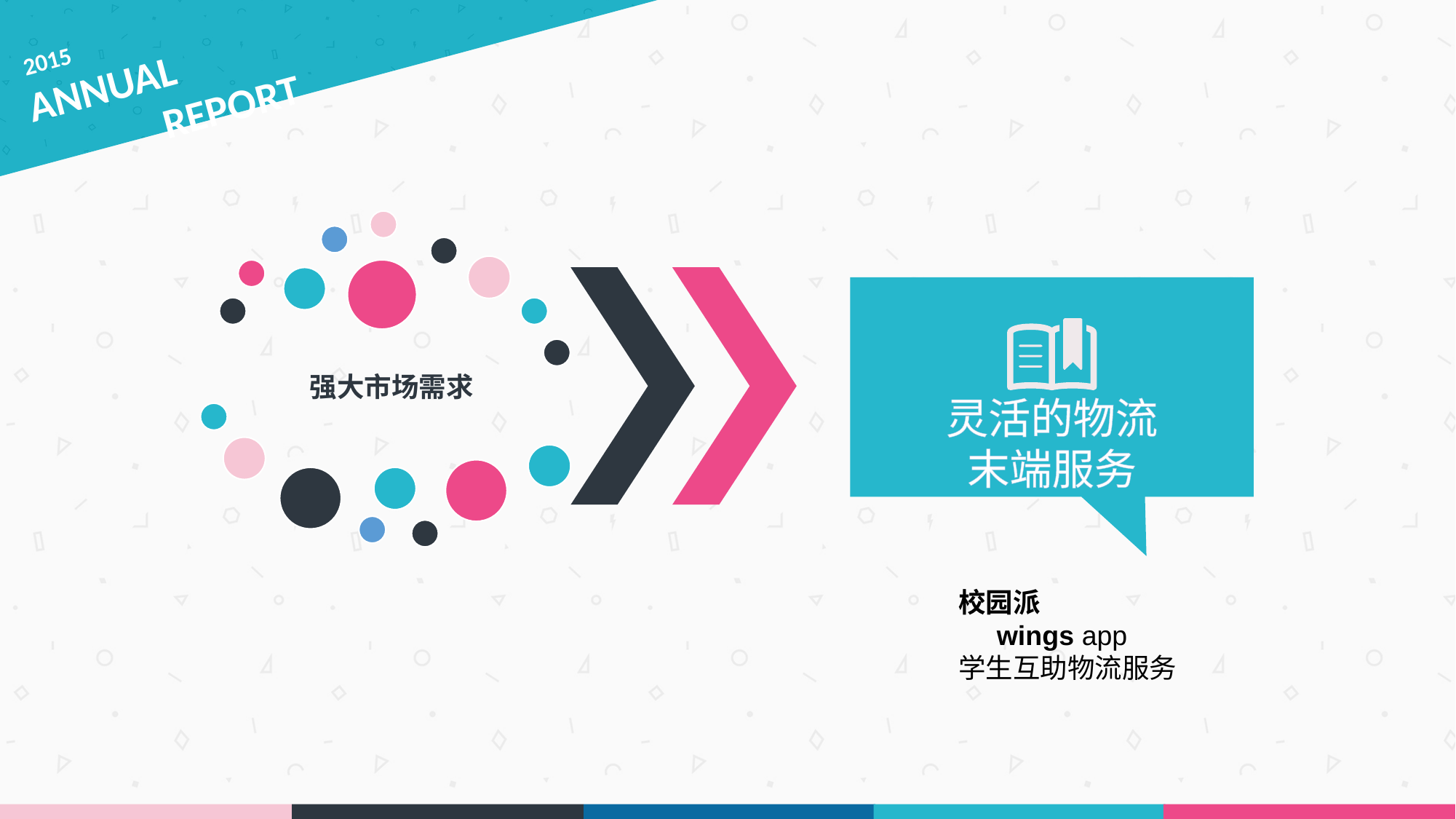

2015
ANNUAL
             REPORT

灵活的物流
末端服务

        强大市场需求

校园派
     wings app
学生互助物流服务